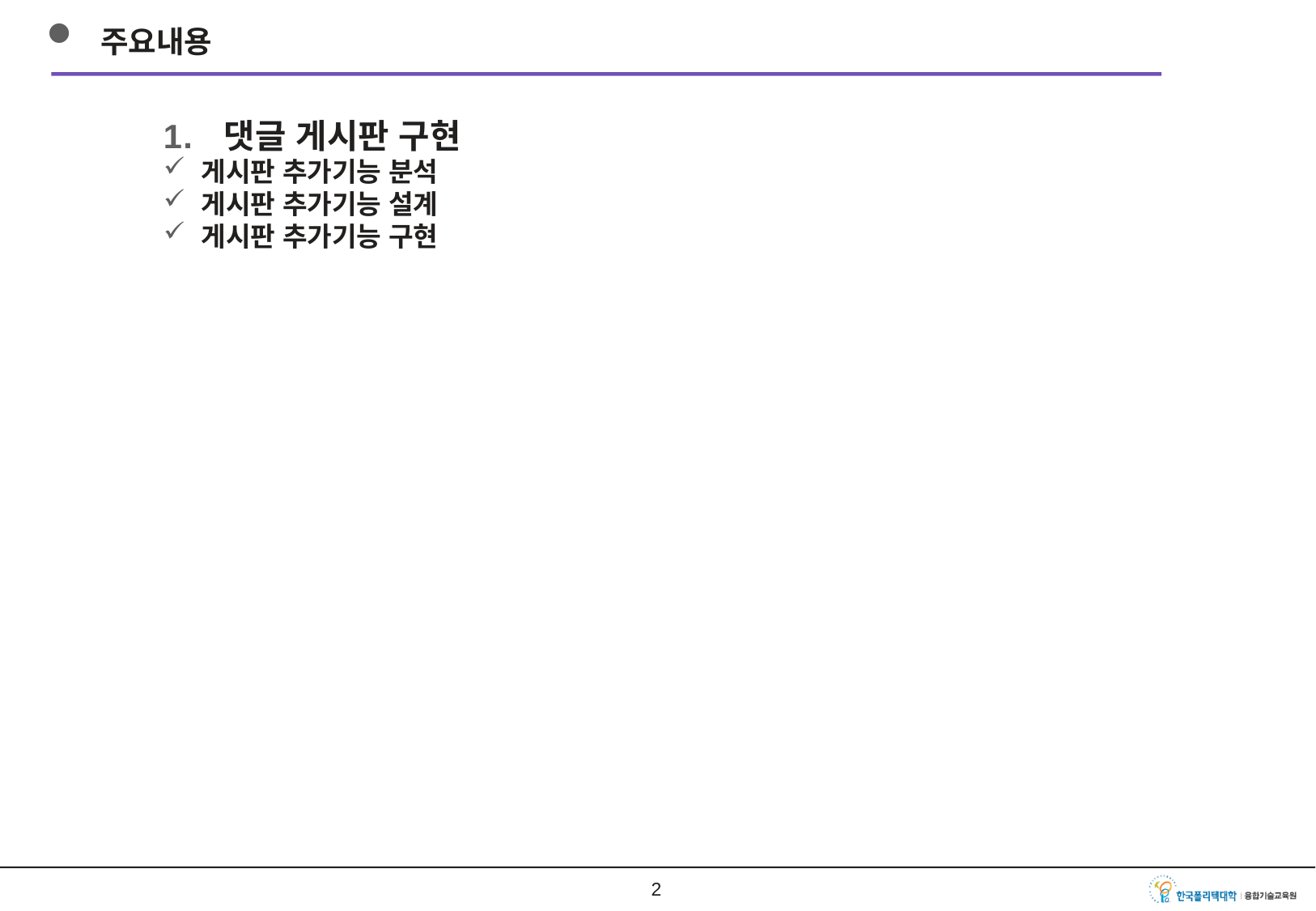

주요내용
댓글 게시판 구현
게시판 추가기능 분석
게시판 추가기능 설계
게시판 추가기능 구현
2